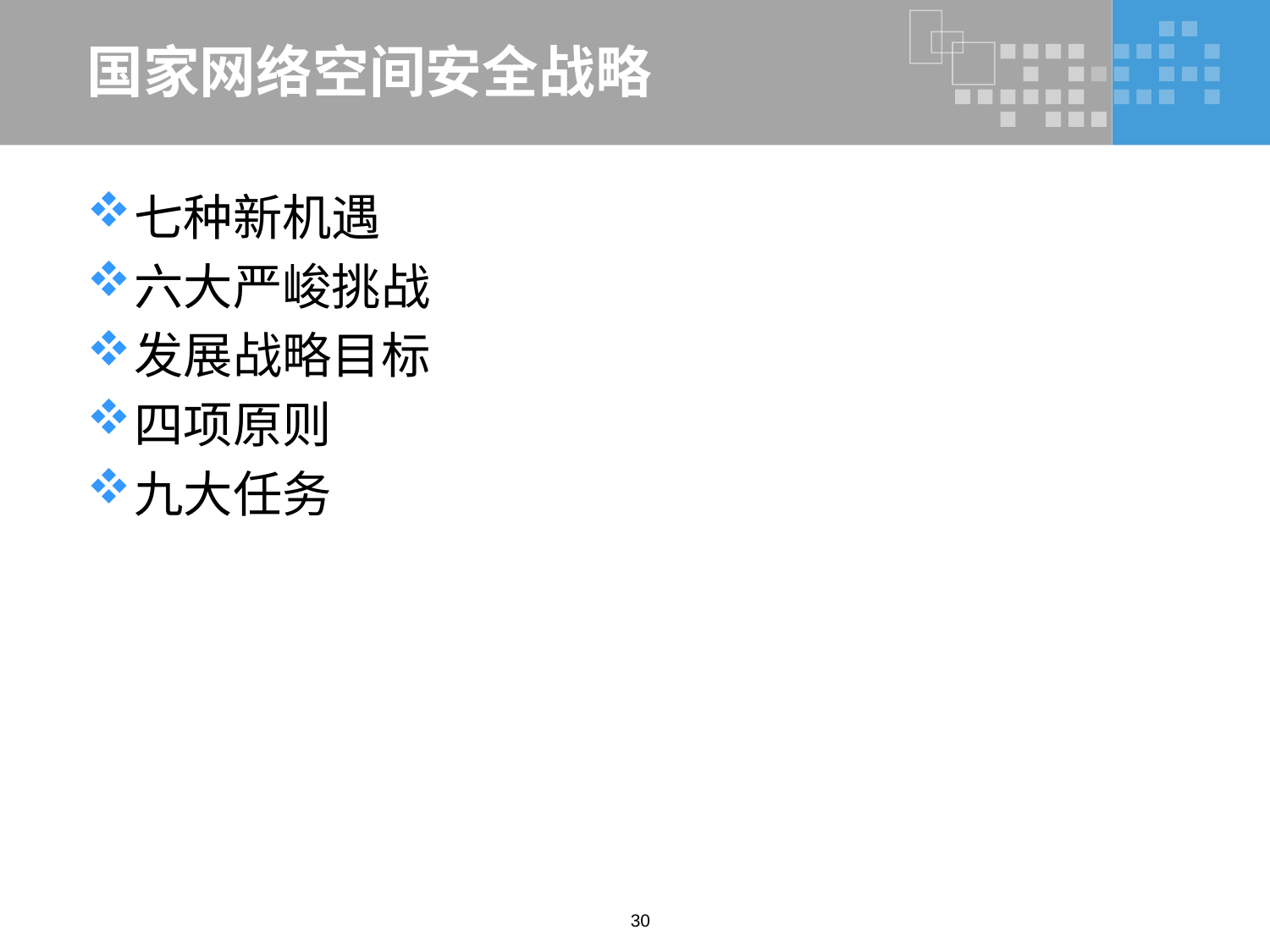

# 国家网络空间安全战略
七种新机遇
六大严峻挑战
发展战略目标
四项原则
九大任务
30